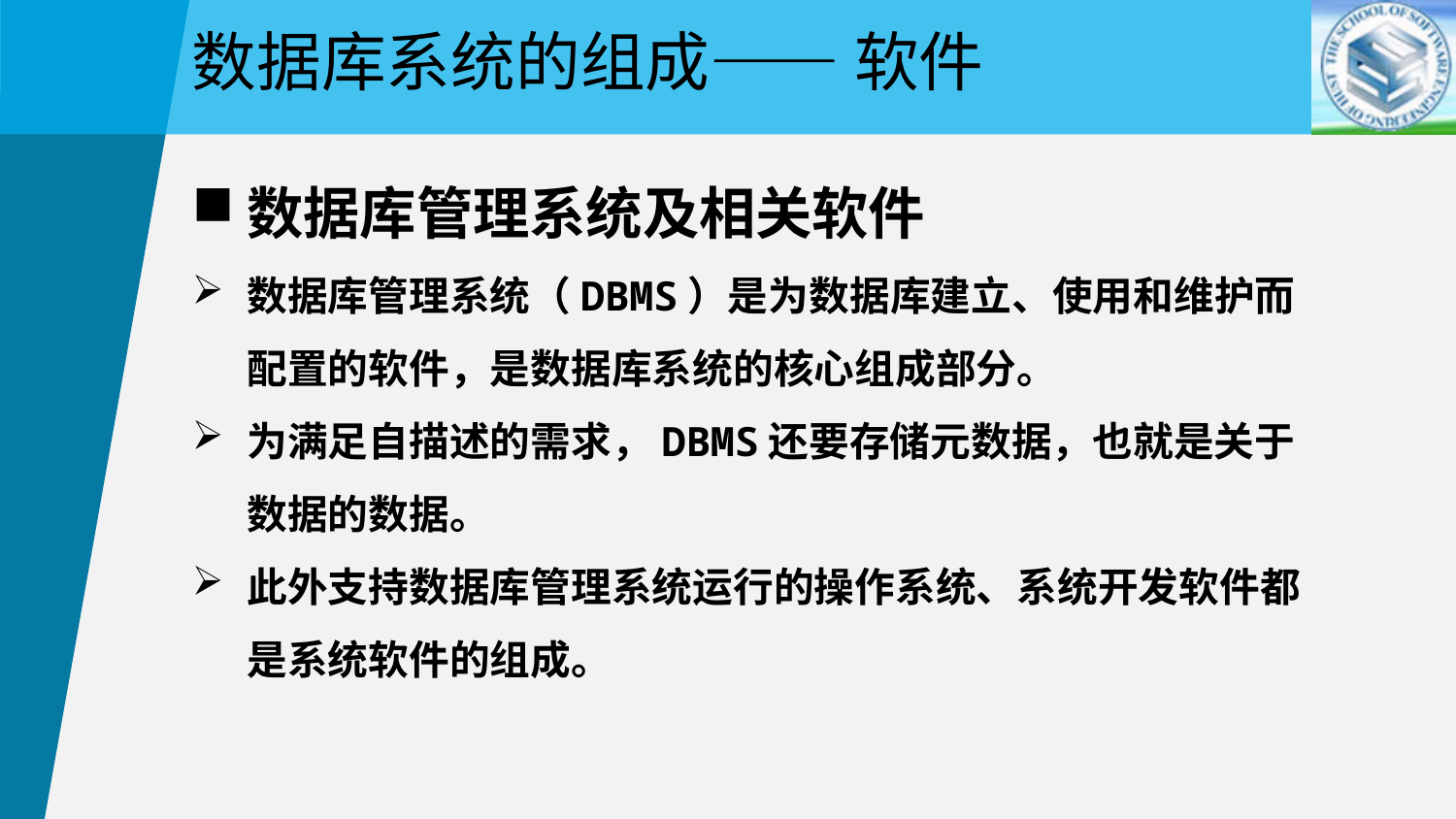

数据库系统的组成—— 软件
数据库管理系统及相关软件
数据库管理系统（DBMS）是为数据库建立、使用和维护而配置的软件，是数据库系统的核心组成部分。
为满足自描述的需求，DBMS还要存储元数据，也就是关于数据的数据。
此外支持数据库管理系统运行的操作系统、系统开发软件都是系统软件的组成。